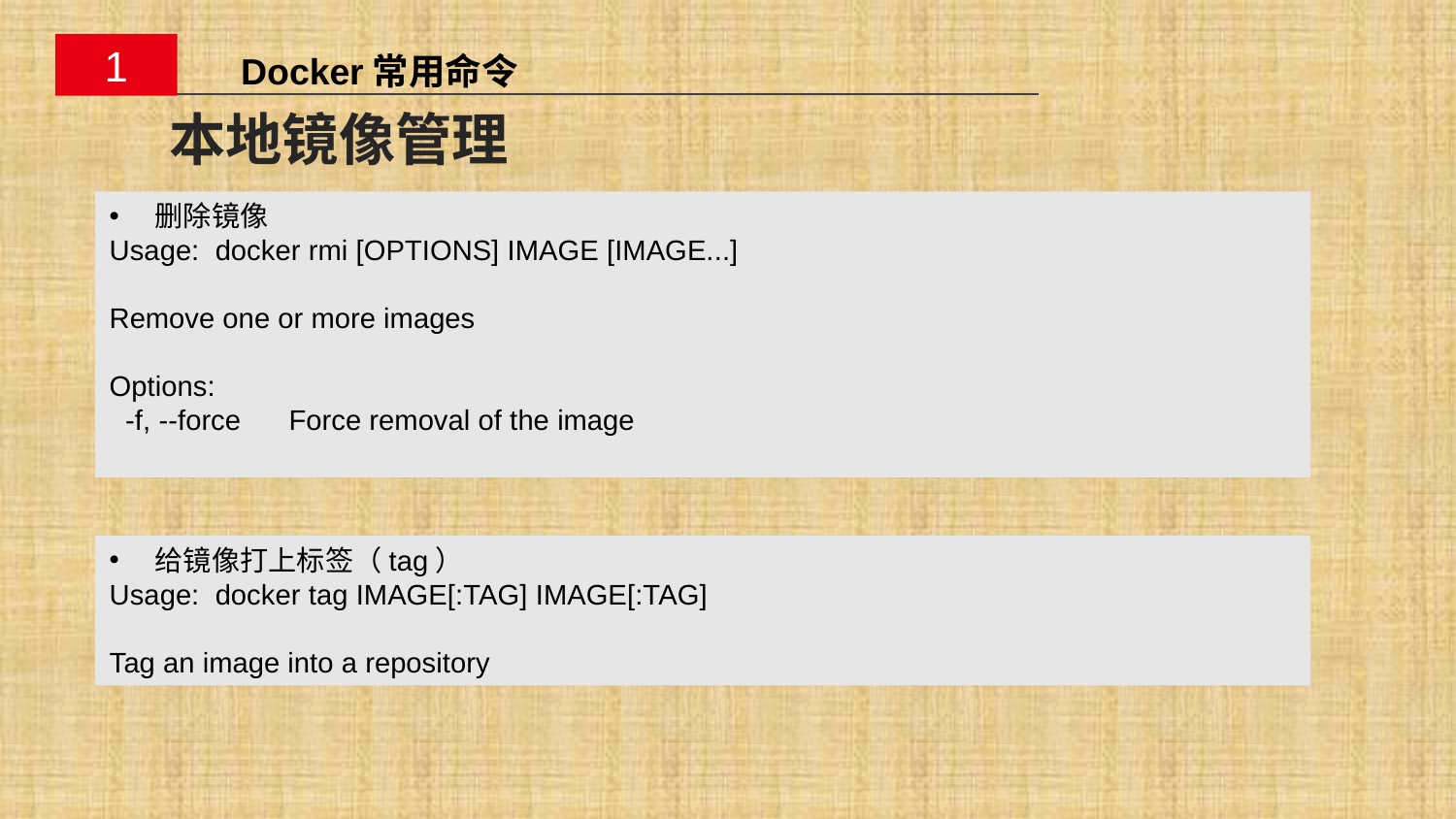

1
Docker常用命令
# 本地镜像管理
删除镜像
Usage:  docker rmi [OPTIONS] IMAGE [IMAGE...]

Remove one or more images

Options:
  -f, --force      Force removal of the image

给镜像打上标签（tag）
Usage:  docker tag IMAGE[:TAG] IMAGE[:TAG]

Tag an image into a repository